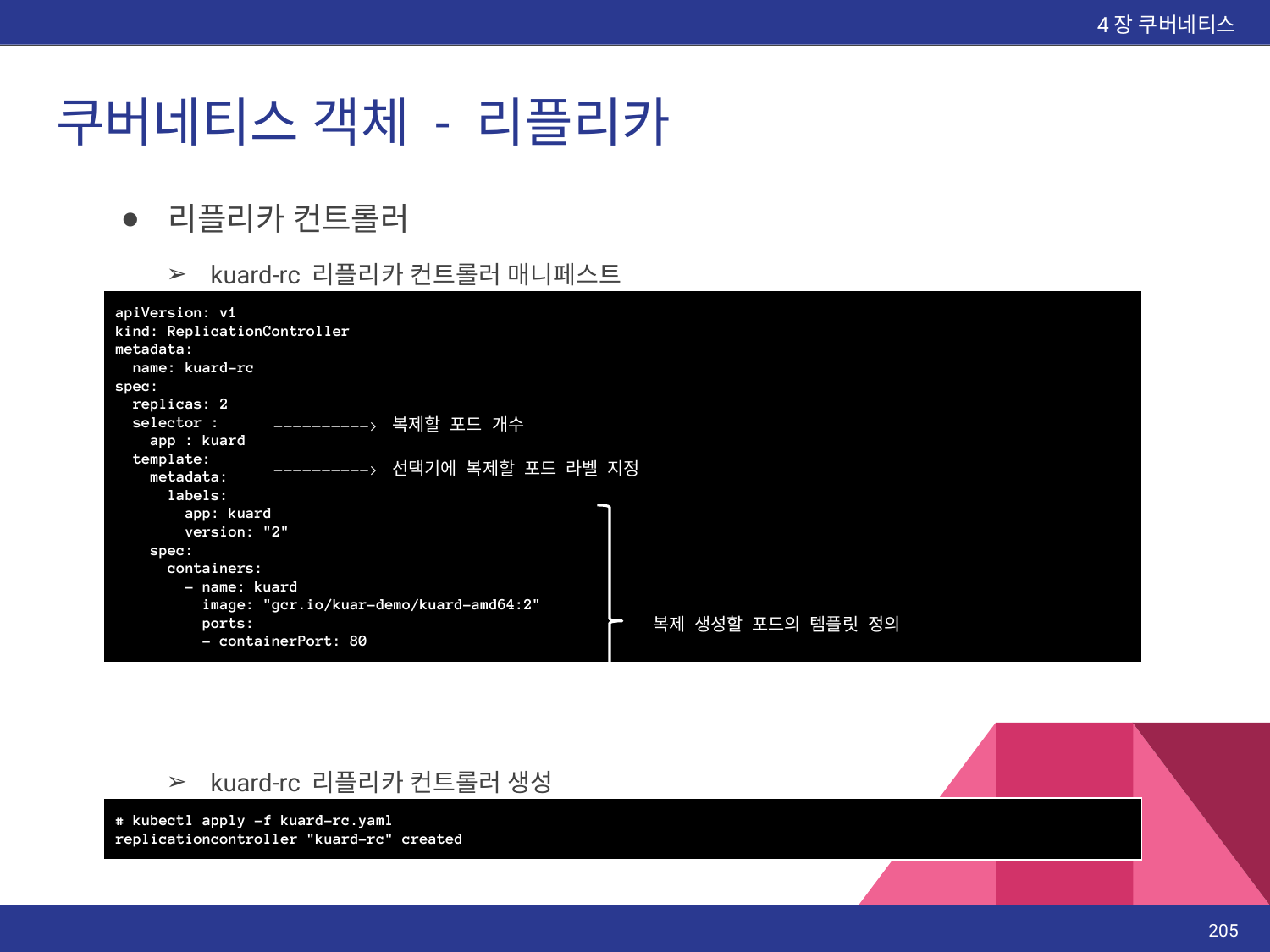

4장 쿠버네티스

# 쿠버네티스 객체 - 리플리카
리플리카 컨트롤러
kuard-rc 리플리카 컨트롤러 매니페스트
| apiVersion: v1 kind: ReplicationController metadata: name: kuard-rc spec: replicas: 2 selector : app : kuard template: metadata: labels: app: kuard version: "2" spec: containers: - name: kuard image: "gcr.io/kuar-demo/kuard-amd64:2" ports: - containerPort: 80 |
| --- |
----------> 복제할 포드 개수
----------> 선택기에 복제할 포드 라벨 지정

복제 생성할 포드의 템플릿 정의
kuard-rc 리플리카 컨트롤러 생성
| # kubectl apply -f kuard-rc.yaml replicationcontroller "kuard-rc" created |
| --- |
205